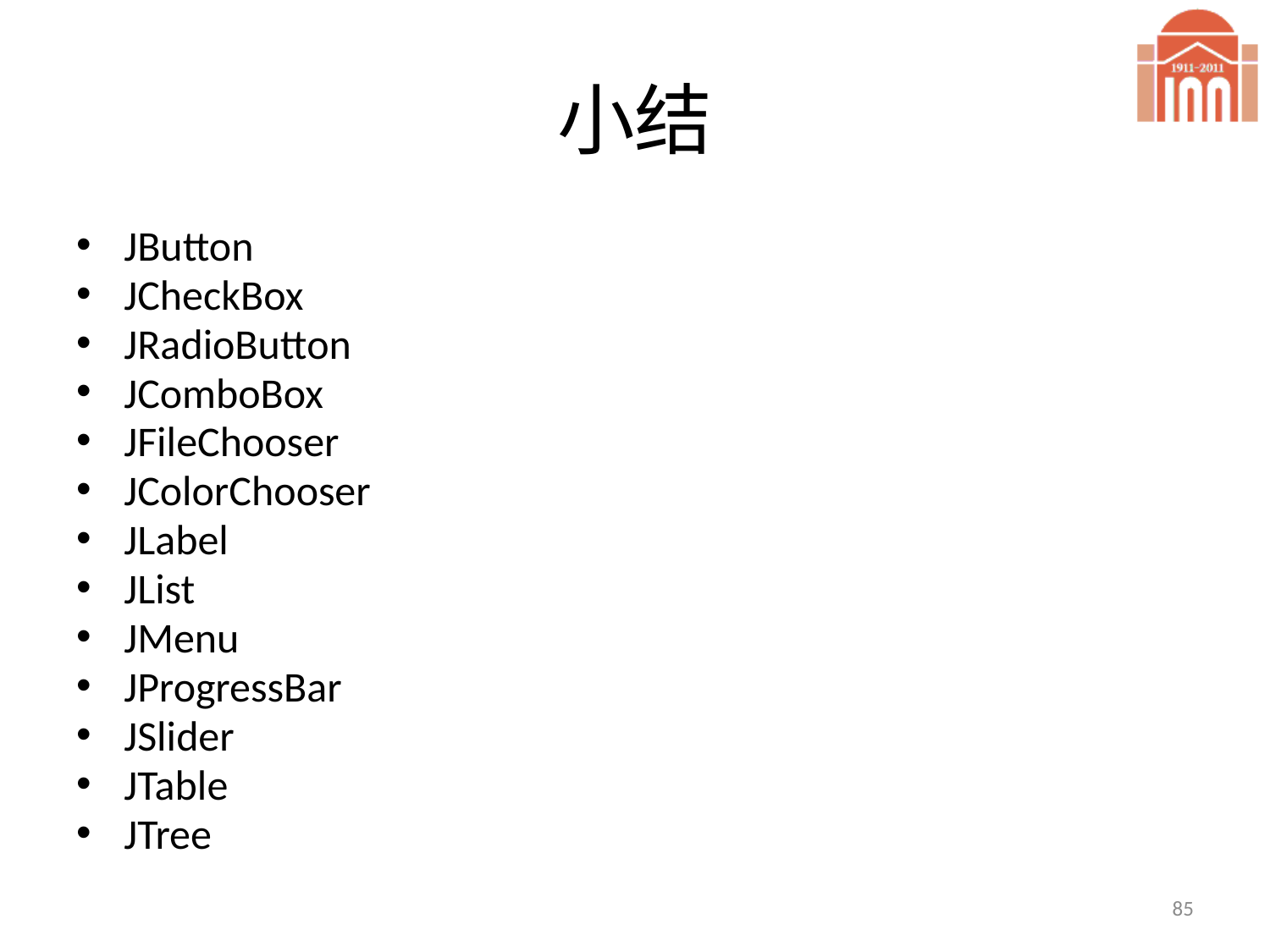

# 小结
JButton
JCheckBox
JRadioButton
JComboBox
JFileChooser
JColorChooser
JLabel
JList
JMenu
JProgressBar
JSlider
JTable
JTree
85